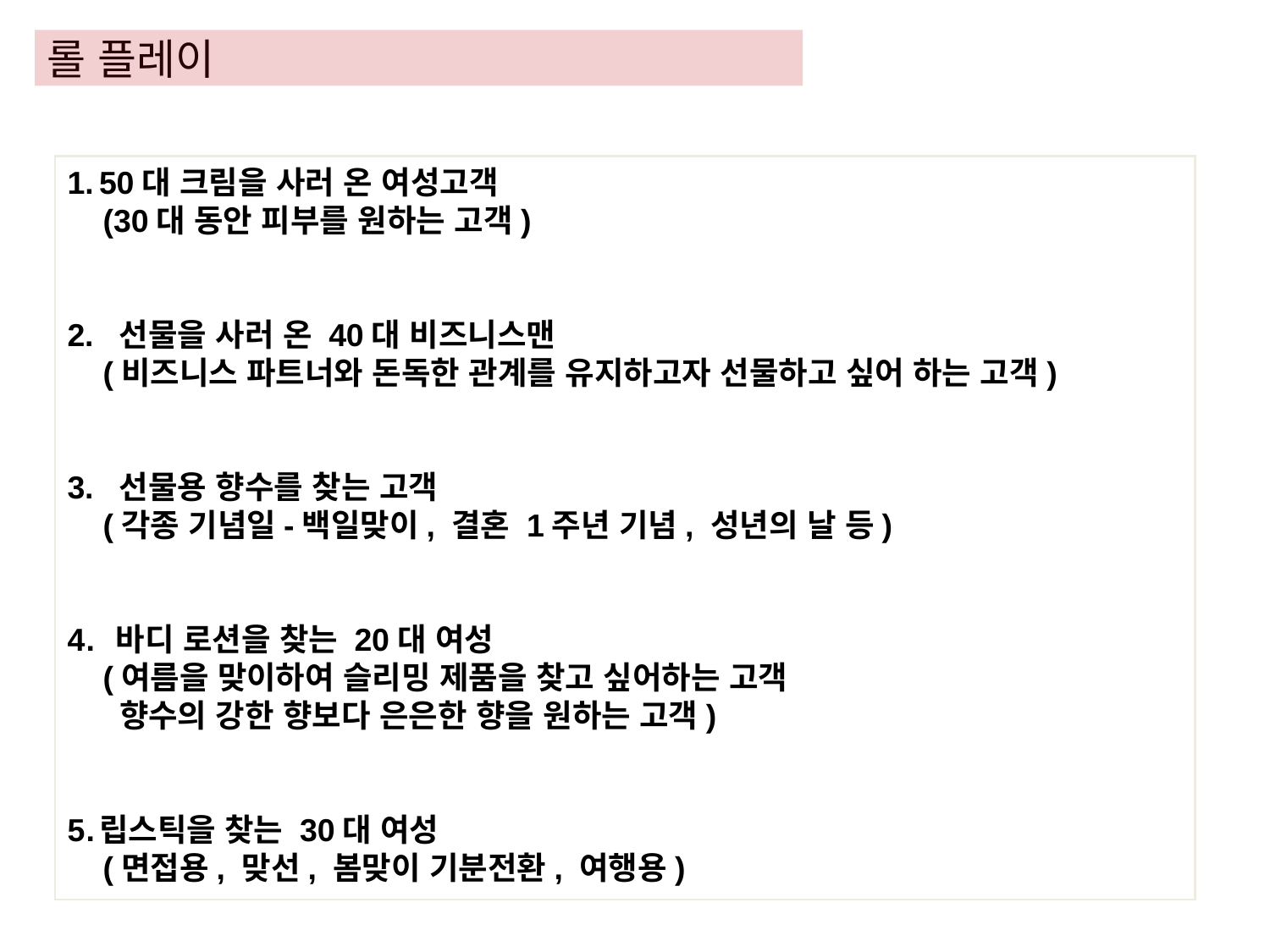

롤 플레이

50대 크림을 사러 온 여성고객
    (30대 동안 피부를 원하는 고객)

2.  선물을 사러 온 40대 비즈니스맨
    (비즈니스 파트너와 돈독한 관계를 유지하고자 선물하고 싶어 하는 고객)

3.  선물용 향수를 찾는 고객
    (각종 기념일-백일맞이, 결혼 1주년 기념, 성년의 날 등)

 바디 로션을 찾는 20대 여성
    (여름을 맞이하여 슬리밍 제품을 찾고 싶어하는 고객
     향수의 강한 향보다 은은한 향을 원하는 고객)

립스틱을 찾는 30대 여성
    (면접용, 맞선, 봄맞이 기분전환, 여행용)